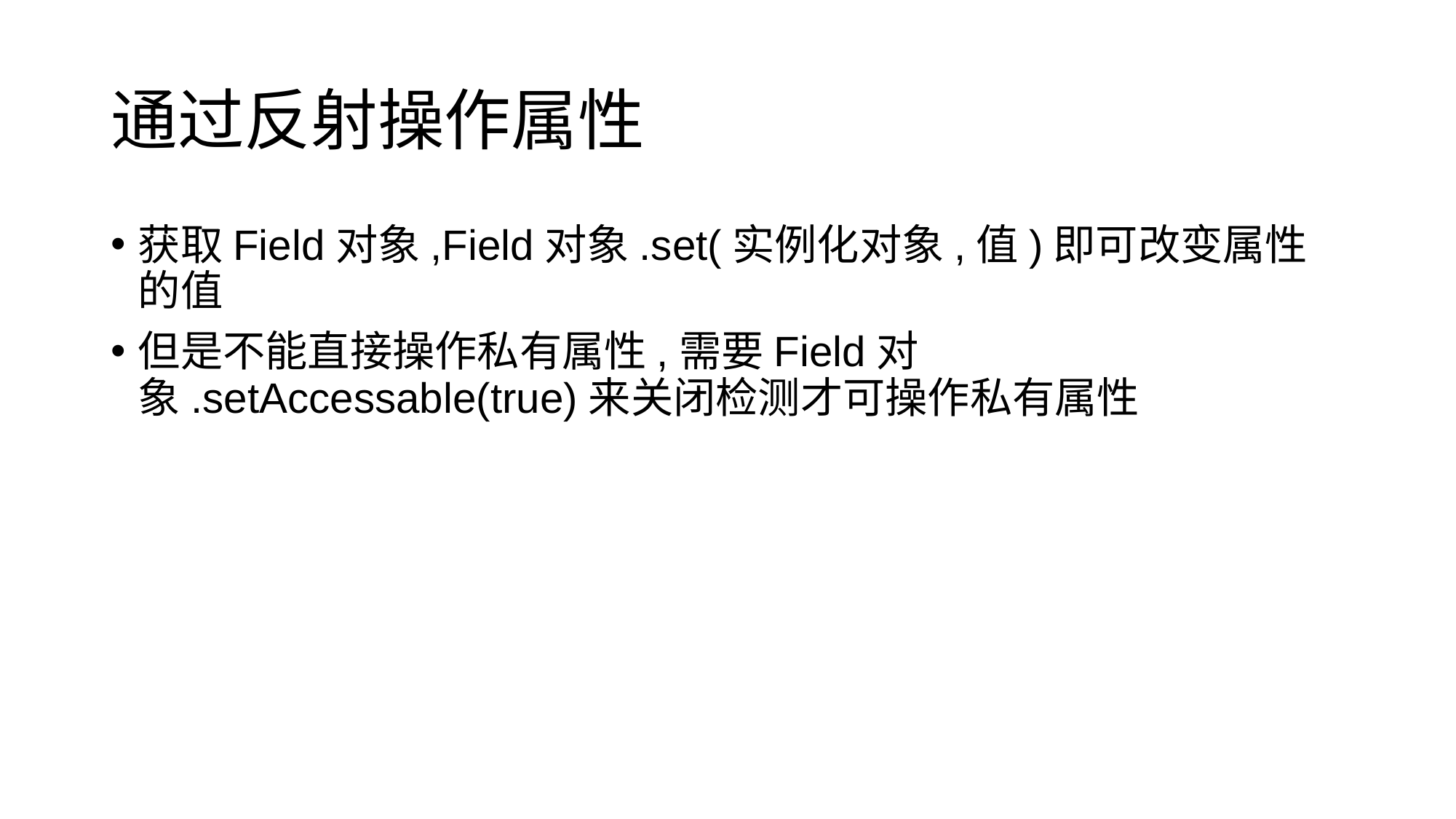

# 通过反射操作属性
获取Field对象,Field对象.set(实例化对象,值)即可改变属性的值
但是不能直接操作私有属性,需要Field对象.setAccessable(true)来关闭检测才可操作私有属性